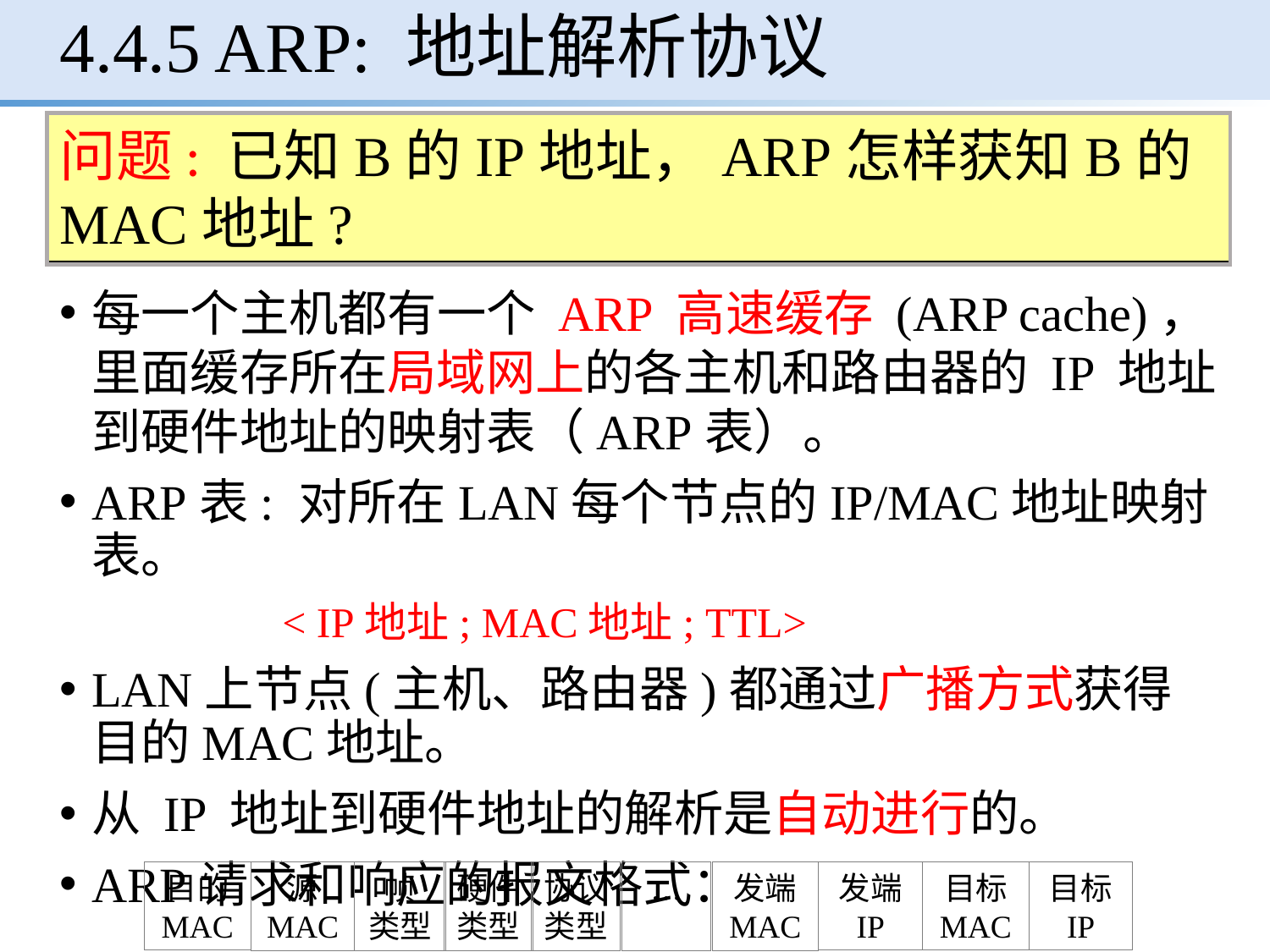

# 4.4.5 ARP: 地址解析协议

问题: 已知B的IP地址，ARP怎样获知B的MAC地址?
每一个主机都有一个 ARP 高速缓存 (ARP cache)，里面缓存所在局域网上的各主机和路由器的 IP 地址到硬件地址的映射表（ARP表）。
ARP表: 对所在LAN每个节点的IP/MAC地址映射表。
                     < IP地址; MAC地址; TTL>
LAN上节点(主机、路由器)都通过广播方式获得目的MAC地址。
从 IP 地址到硬件地址的解析是自动进行的。
ARP请求和响应的报文格式：
目的
MAC
发端
IP
目标
MAC
目标
IP
源
MAC
帧
类型
硬件类型
协议类型
…

发端
MAC